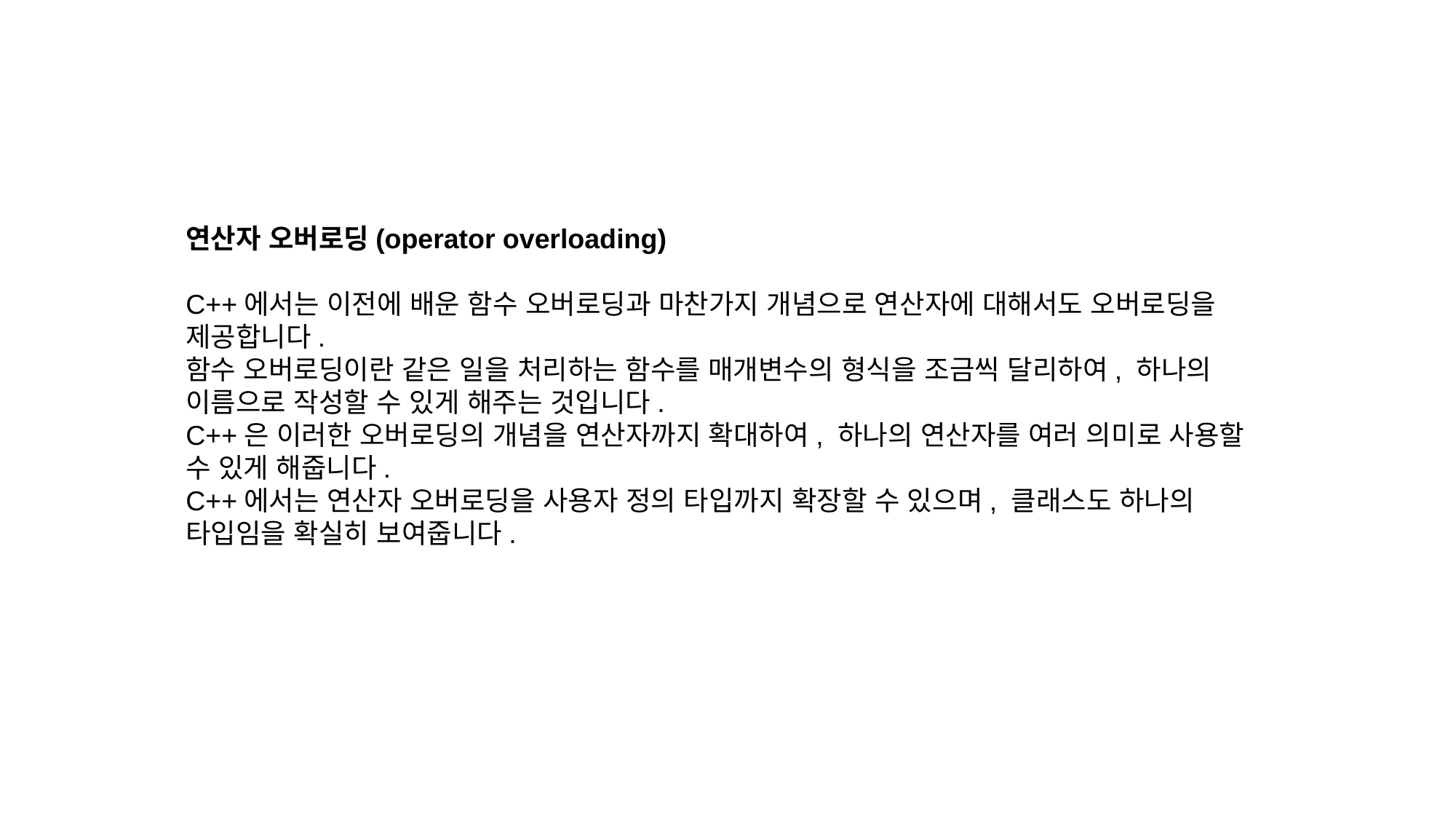

연산자 오버로딩(operator overloading)

C++에서는 이전에 배운 함수 오버로딩과 마찬가지 개념으로 연산자에 대해서도 오버로딩을 제공합니다.
함수 오버로딩이란 같은 일을 처리하는 함수를 매개변수의 형식을 조금씩 달리하여, 하나의 이름으로 작성할 수 있게 해주는 것입니다.
C++은 이러한 오버로딩의 개념을 연산자까지 확대하여, 하나의 연산자를 여러 의미로 사용할 수 있게 해줍니다.
C++에서는 연산자 오버로딩을 사용자 정의 타입까지 확장할 수 있으며, 클래스도 하나의 타입임을 확실히 보여줍니다.